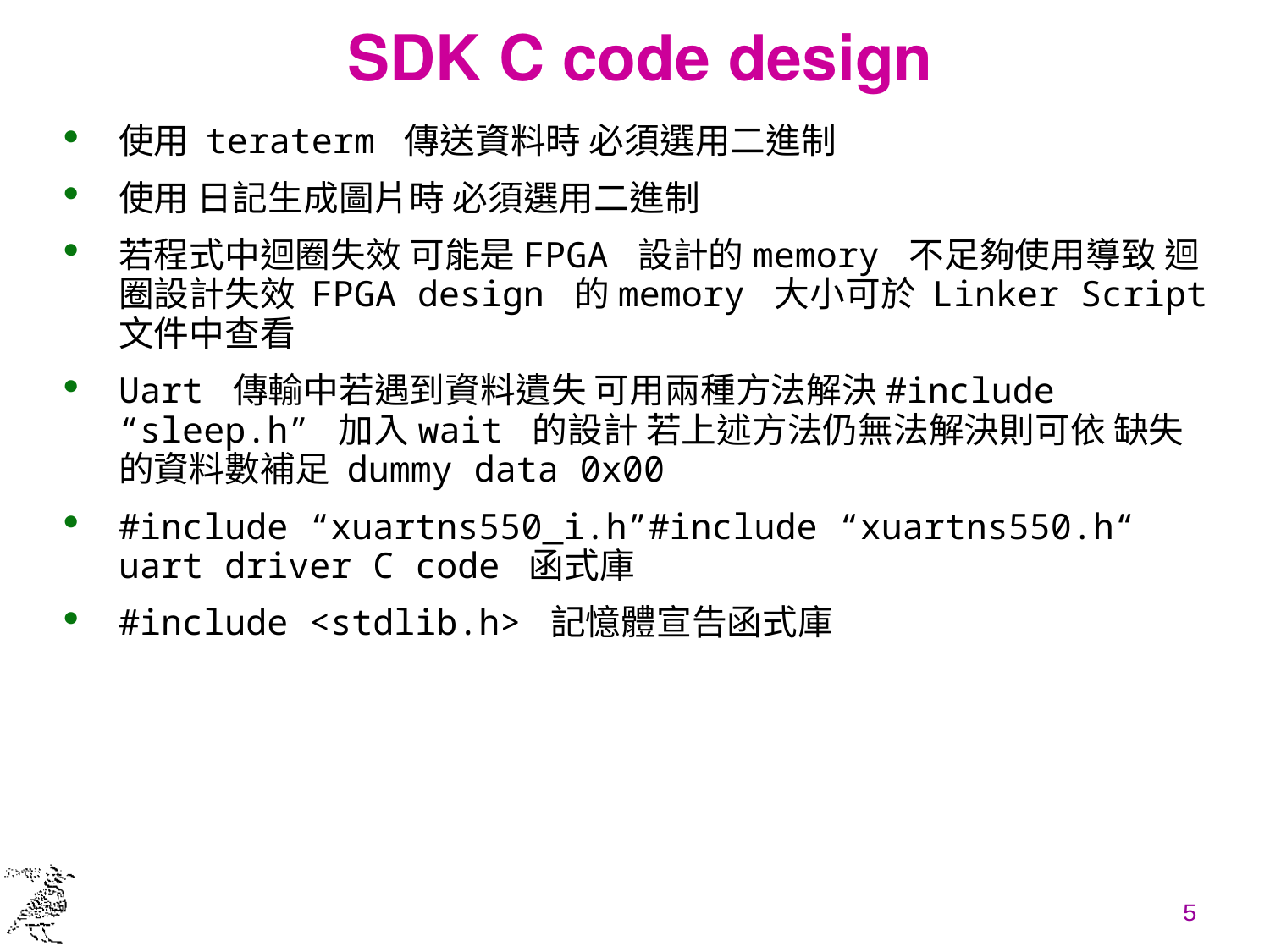

# SDK C code design
使用 teraterm 傳送資料時 必須選用二進制
使用 日記生成圖片時 必須選用二進制
若程式中迴圈失效 可能是FPGA 設計的memory 不足夠使用導致 迴圈設計失效 FPGA design 的memory 大小可於 Linker Script 文件中查看
Uart 傳輸中若遇到資料遺失 可用兩種方法解決#include “sleep.h” 加入wait 的設計 若上述方法仍無法解決則可依 缺失的資料數補足 dummy data 0x00
#include “xuartns550_i.h”#include “xuartns550.h“ uart driver C code 函式庫
#include <stdlib.h> 記憶體宣告函式庫
5